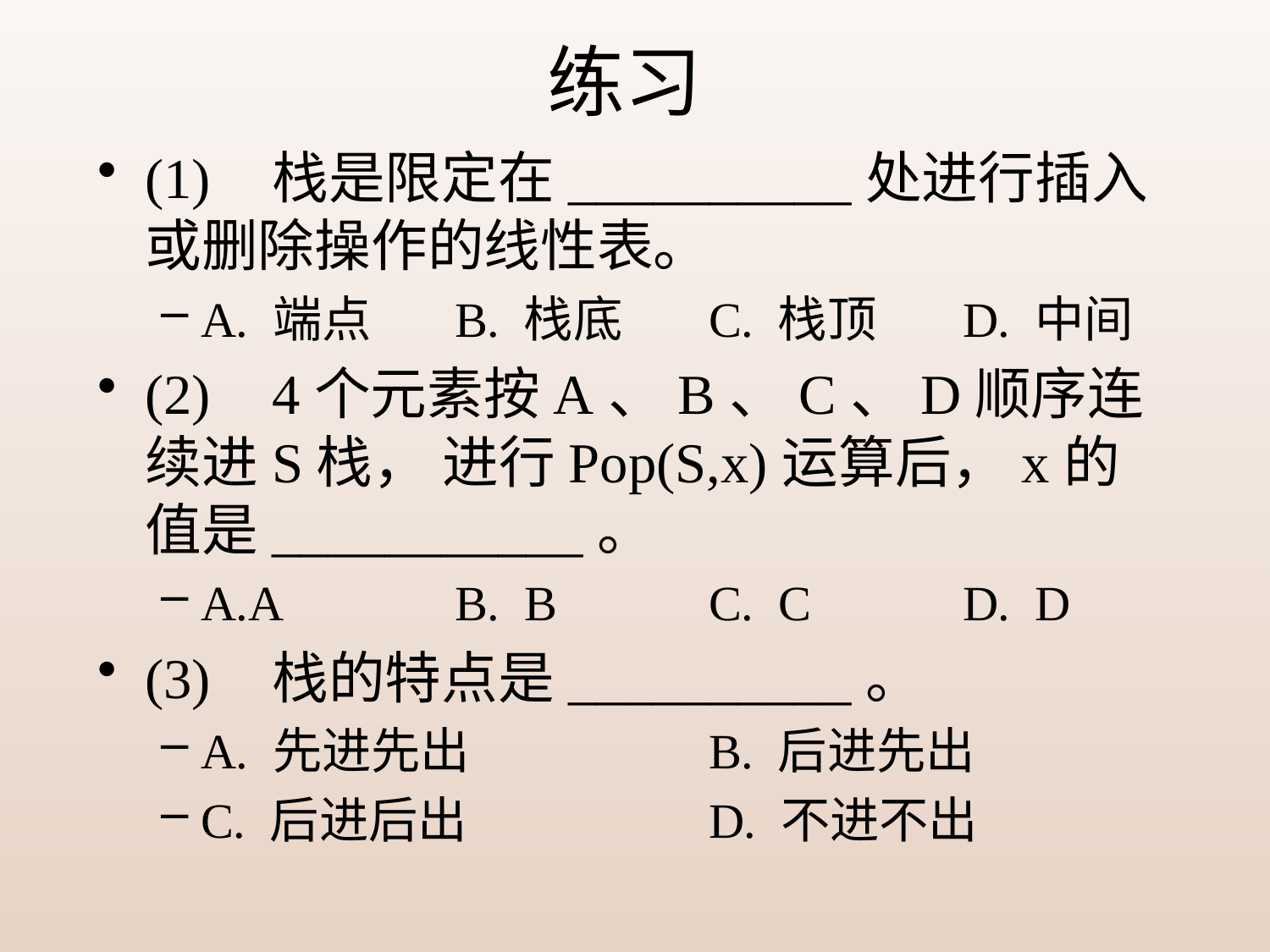

# 练习
(1)	栈是限定在__________处进行插入或删除操作的线性表。
A. 端点      	B. 栈底      	C. 栈顶      	D. 中间
(2)	4个元素按A、B、C、D顺序连续进S栈， 进行Pop(S,x)运算后，x的值是___________。
A.A         	B.  B        	C.  C          	D.  D
(3)	栈的特点是__________。
A. 先进先出        		B. 后进先出
C. 后进后出        		D. 不进不出